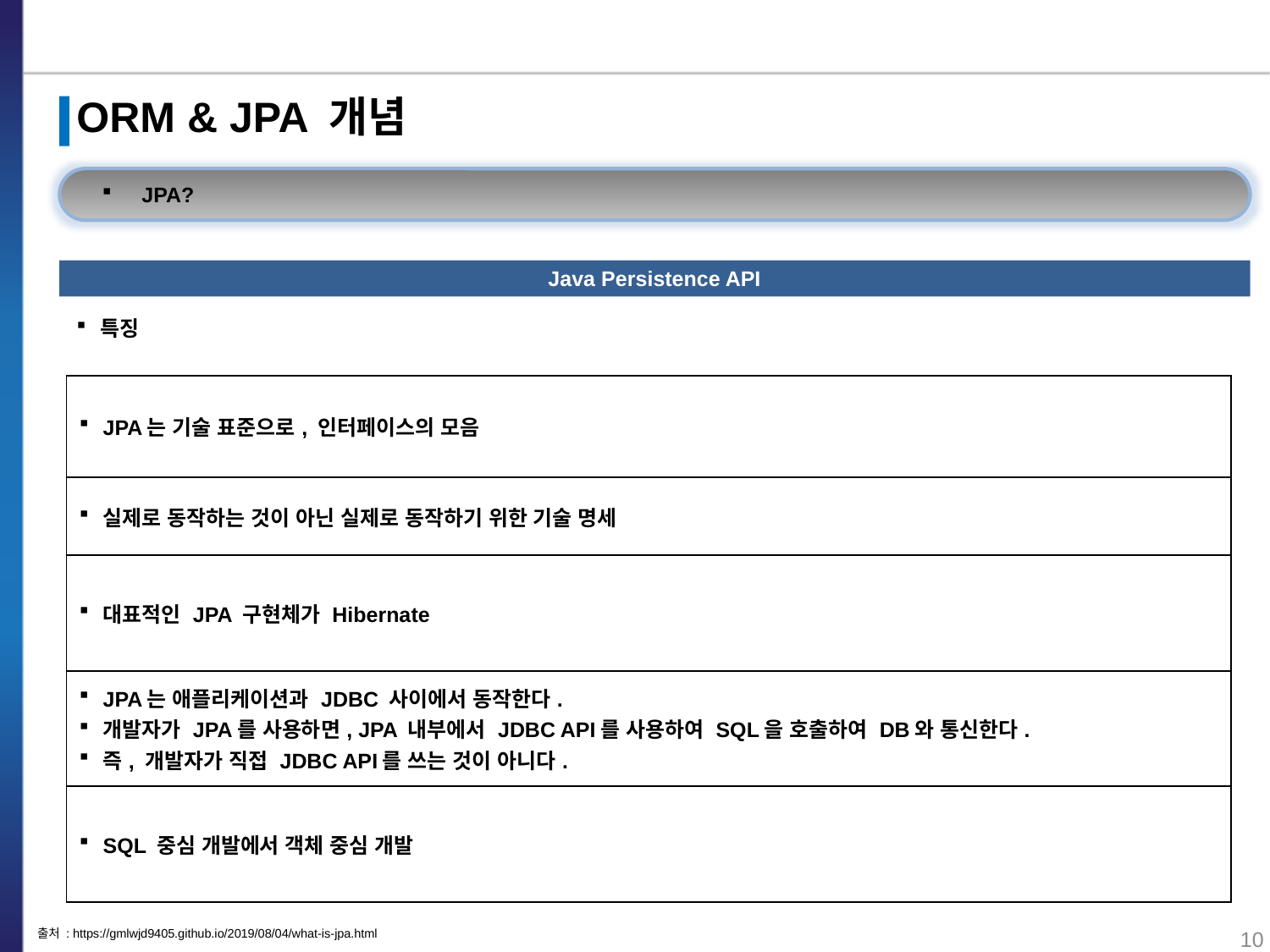

ORM & JPA 개념

JPA?
Java Persistence API
특징
| JPA는 기술 표준으로, 인터페이스의 모음 |
| --- |
| 실제로 동작하는 것이 아닌 실제로 동작하기 위한 기술 명세 |
| 대표적인 JPA 구현체가 Hibernate |
| JPA는 애플리케이션과 JDBC 사이에서 동작한다. 개발자가 JPA를 사용하면, JPA 내부에서 JDBC API를 사용하여 SQL을 호출하여 DB와 통신한다. 즉, 개발자가 직접 JDBC API를 쓰는 것이 아니다. |
| SQL 중심 개발에서 객체 중심 개발 |
10
출처 : https://gmlwjd9405.github.io/2019/08/04/what-is-jpa.html